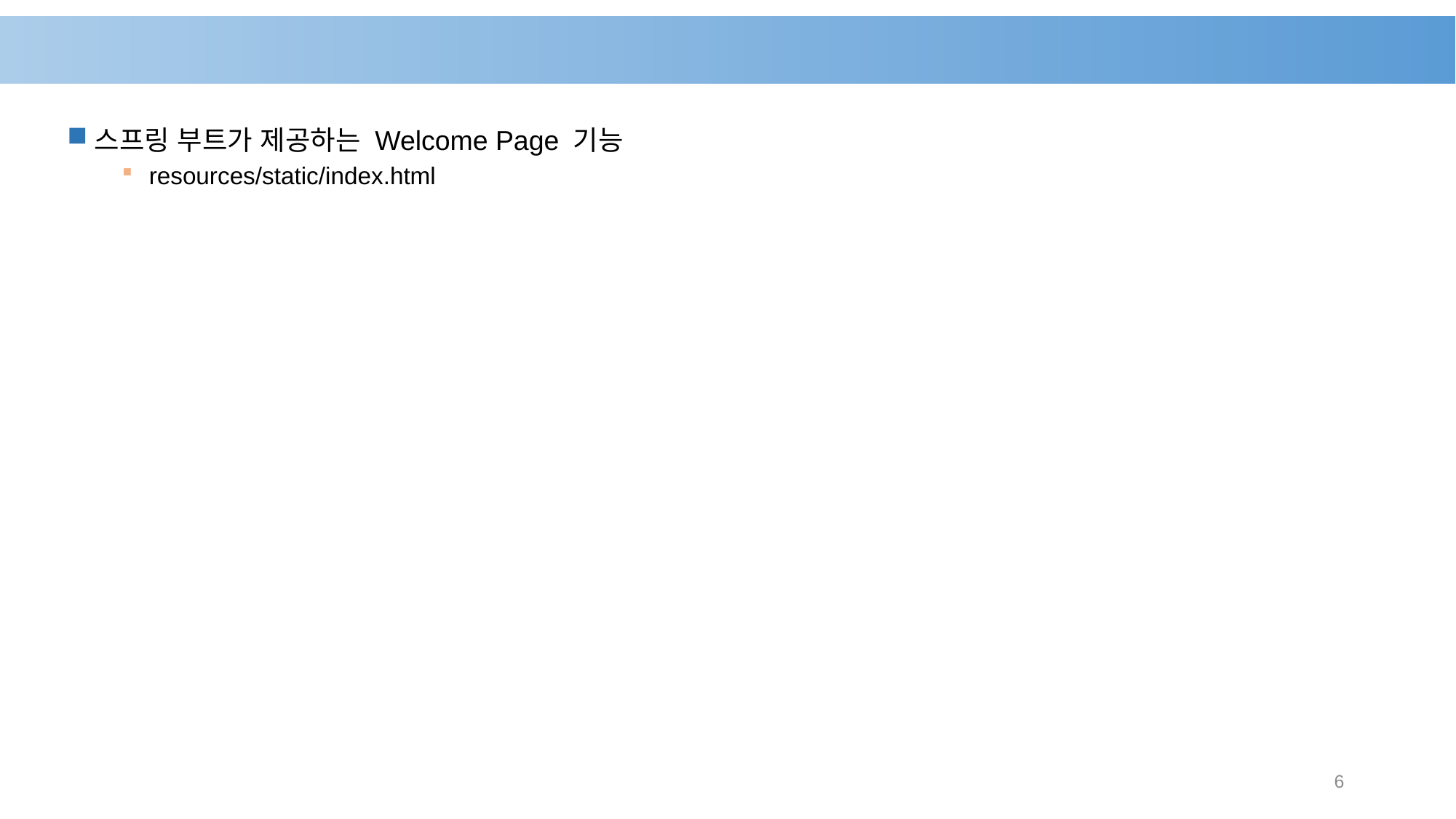

#
스프링 부트가 제공하는 Welcome Page 기능
resources/static/index.html
6